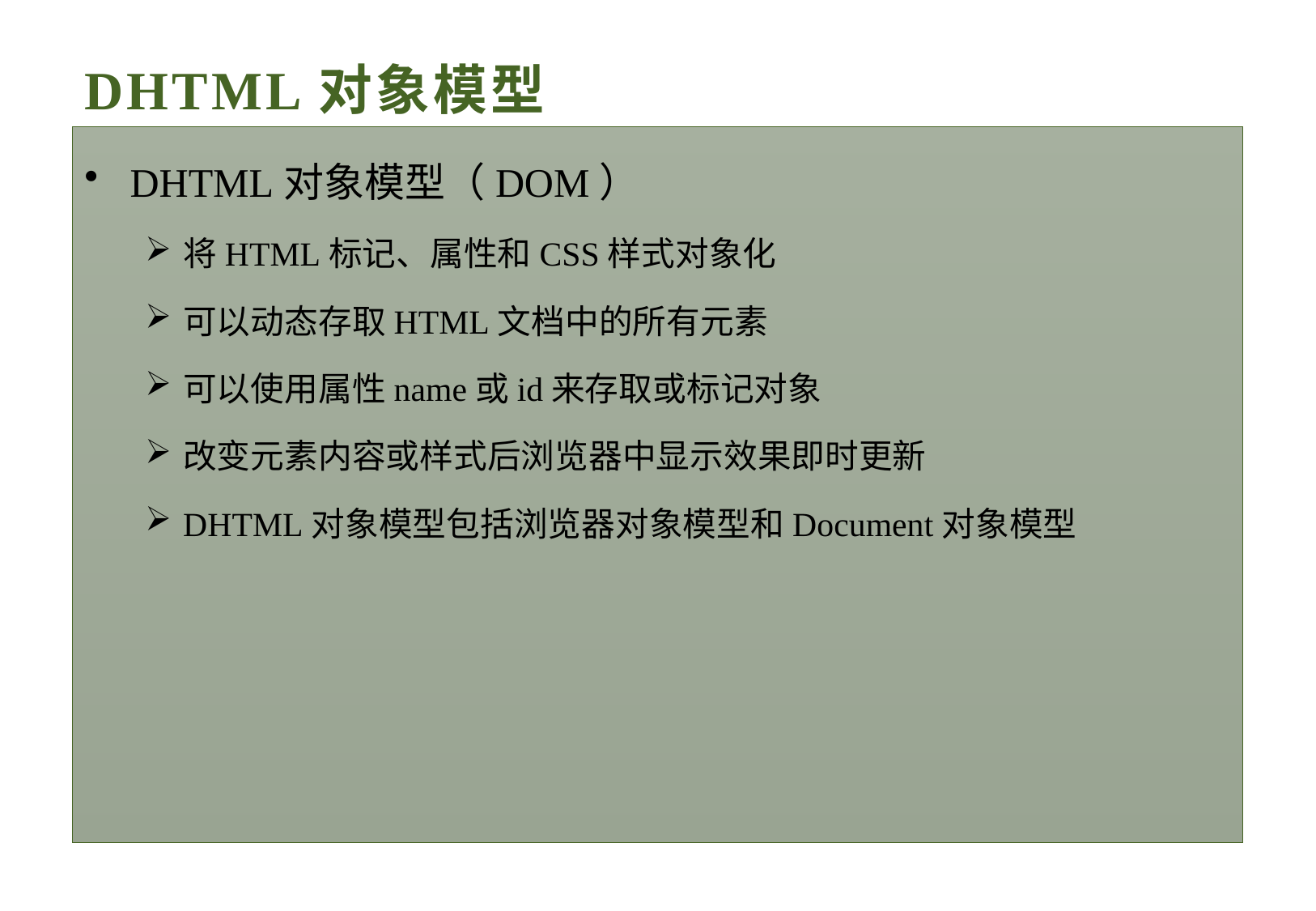

# DHTML对象模型
DHTML对象模型（DOM）
将HTML标记、属性和CSS样式对象化
可以动态存取HTML文档中的所有元素
可以使用属性name或id来存取或标记对象
改变元素内容或样式后浏览器中显示效果即时更新
DHTML对象模型包括浏览器对象模型和Document对象模型